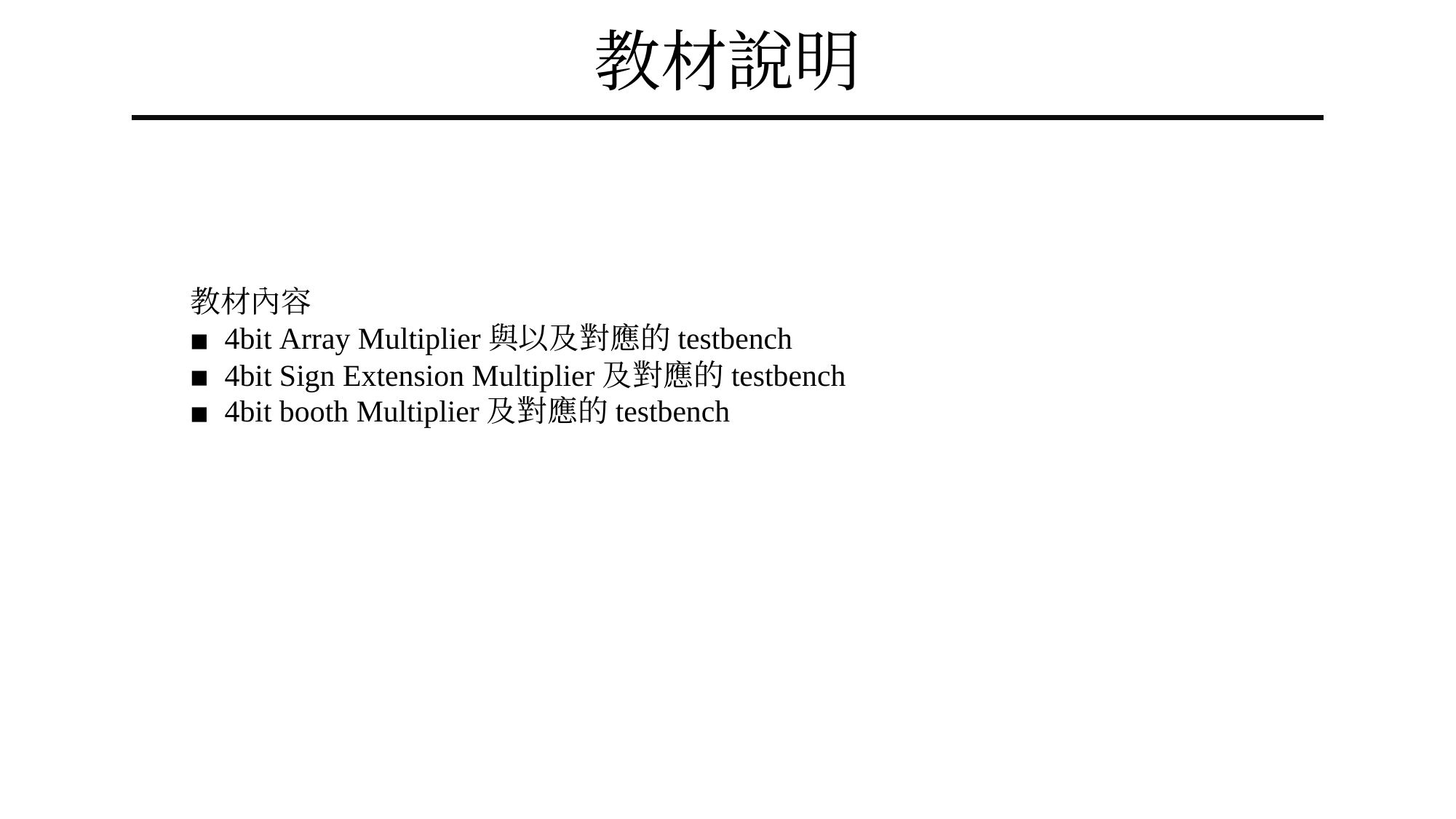

教材說明

教材內容
4bit Array Multiplier與以及對應的testbench
4bit Sign Extension Multiplier及對應的testbench
4bit booth Multiplier及對應的testbench